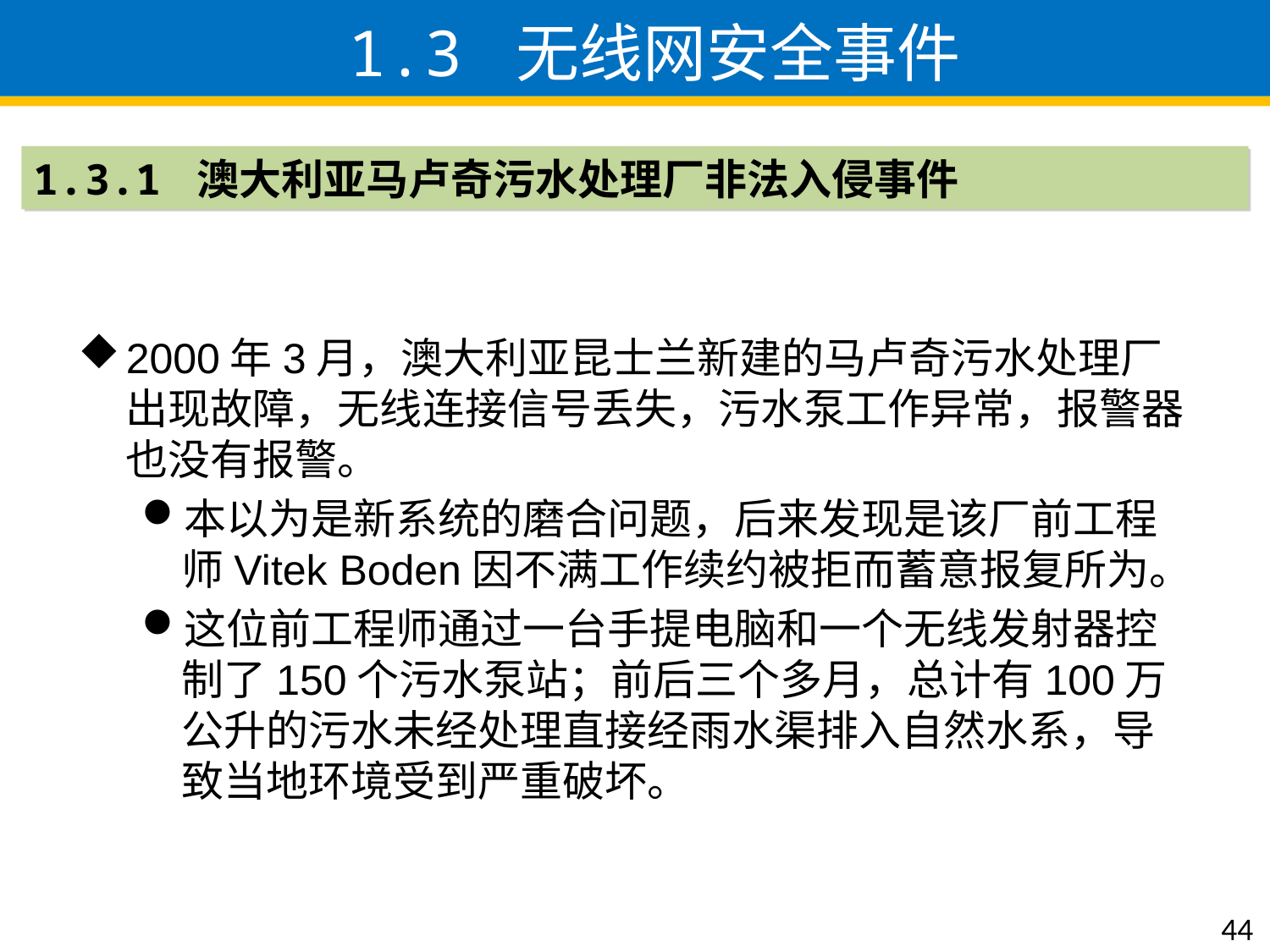

# 1.3 无线网安全事件
1.3.1 澳大利亚马卢奇污水处理厂非法入侵事件
2000年3月，澳大利亚昆士兰新建的马卢奇污水处理厂出现故障，无线连接信号丢失，污水泵工作异常，报警器也没有报警。
本以为是新系统的磨合问题，后来发现是该厂前工程师Vitek Boden因不满工作续约被拒而蓄意报复所为。
这位前工程师通过一台手提电脑和一个无线发射器控制了150个污水泵站；前后三个多月，总计有100万公升的污水未经处理直接经雨水渠排入自然水系，导致当地环境受到严重破坏。

44